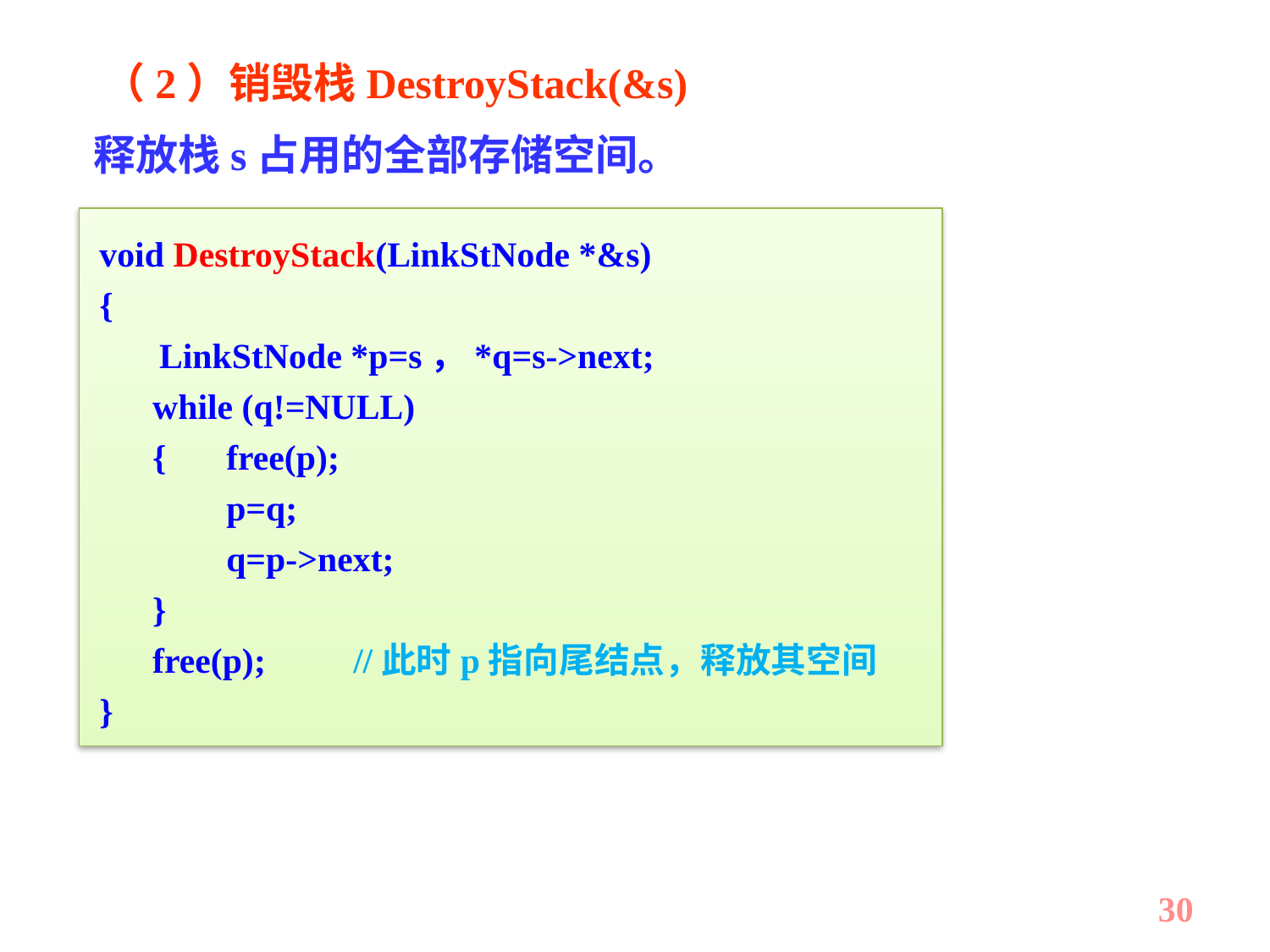

（2）销毁栈DestroyStack(&s)
  释放栈s占用的全部存储空间。
void DestroyStack(LinkStNode *&s)
{
　  LinkStNode *p=s，*q=s->next;
      while (q!=NULL)
      {	free(p);
	p=q;
	q=p->next;
      }
      free(p);	//此时p指向尾结点，释放其空间
}
30